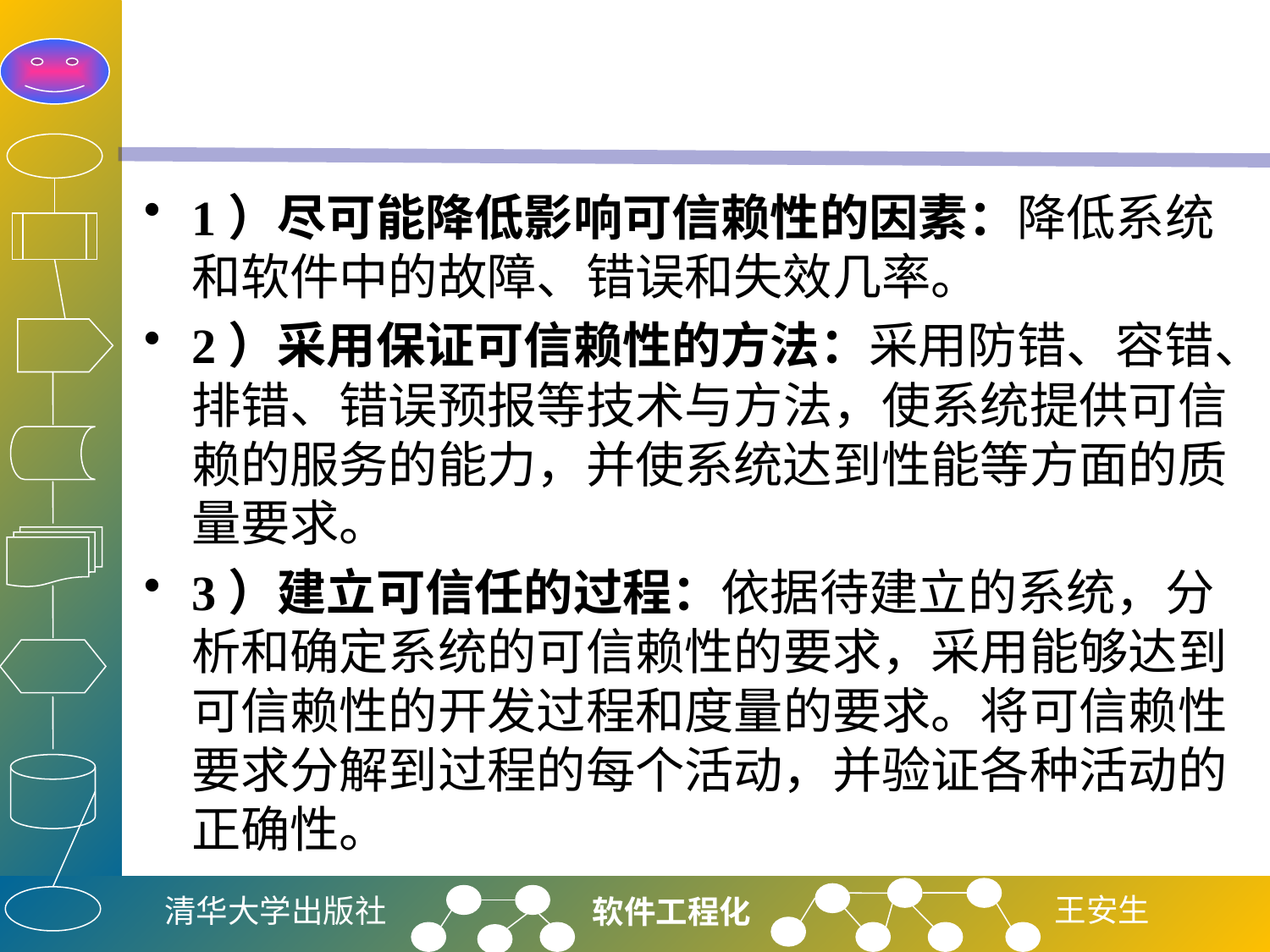

#
1）尽可能降低影响可信赖性的因素：降低系统和软件中的故障、错误和失效几率。
2）采用保证可信赖性的方法：采用防错、容错、排错、错误预报等技术与方法，使系统提供可信赖的服务的能力，并使系统达到性能等方面的质量要求。
3）建立可信任的过程：依据待建立的系统，分析和确定系统的可信赖性的要求，采用能够达到可信赖性的开发过程和度量的要求。将可信赖性要求分解到过程的每个活动，并验证各种活动的正确性。